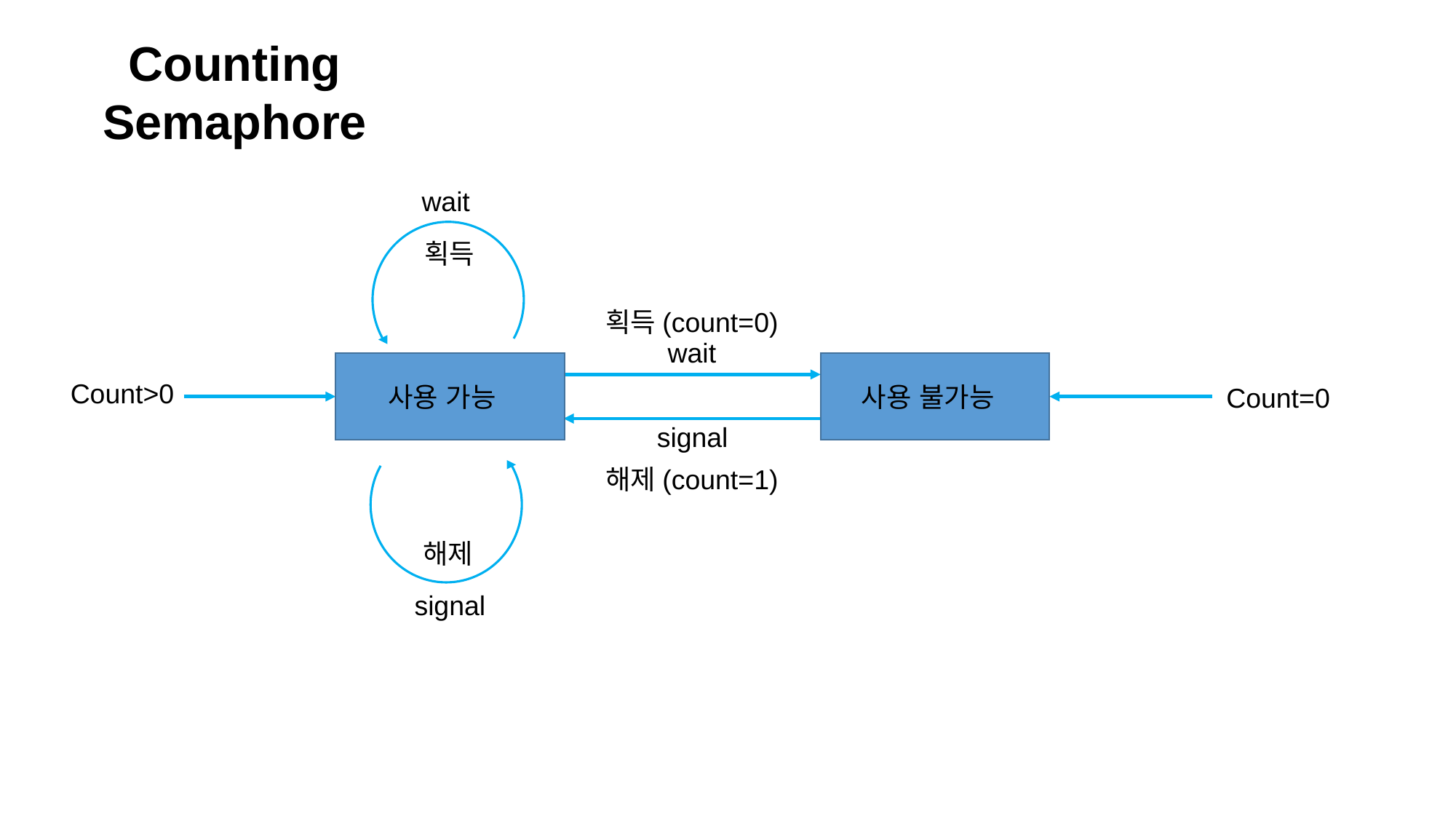

Counting Semaphore
wait

획득
획득(count=0)
wait

Count>0
사용 가능
사용 불가능
Count=0
signal

해제(count=1)
해제
signal